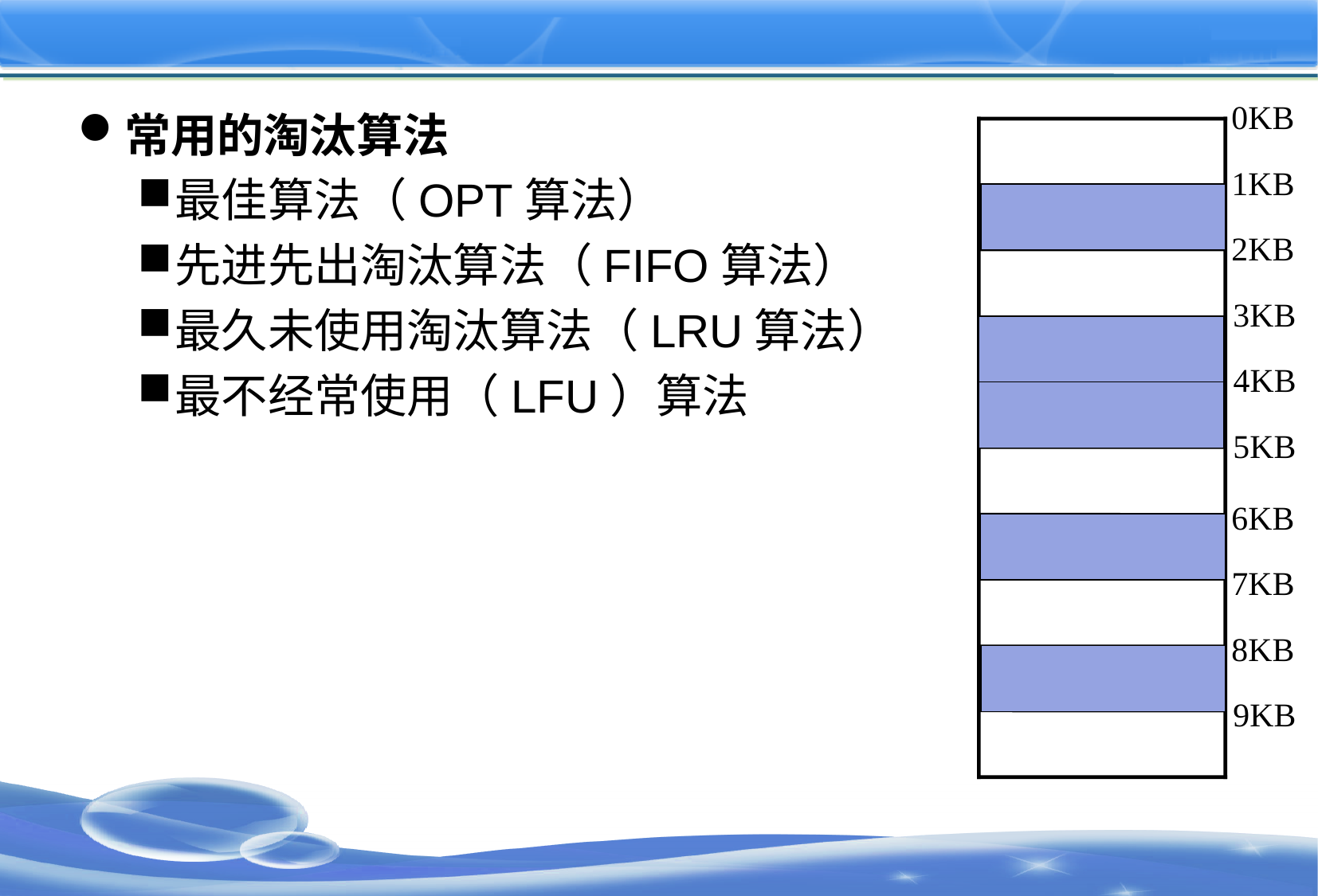

#
0KB

1KB
2KB
3KB
4KB
5KB
6KB
7KB
8KB
9KB
常用的淘汰算法
最佳算法（OPT算法）
先进先出淘汰算法（FIFO算法）
最久未使用淘汰算法（LRU算法）
最不经常使用（LFU）算法